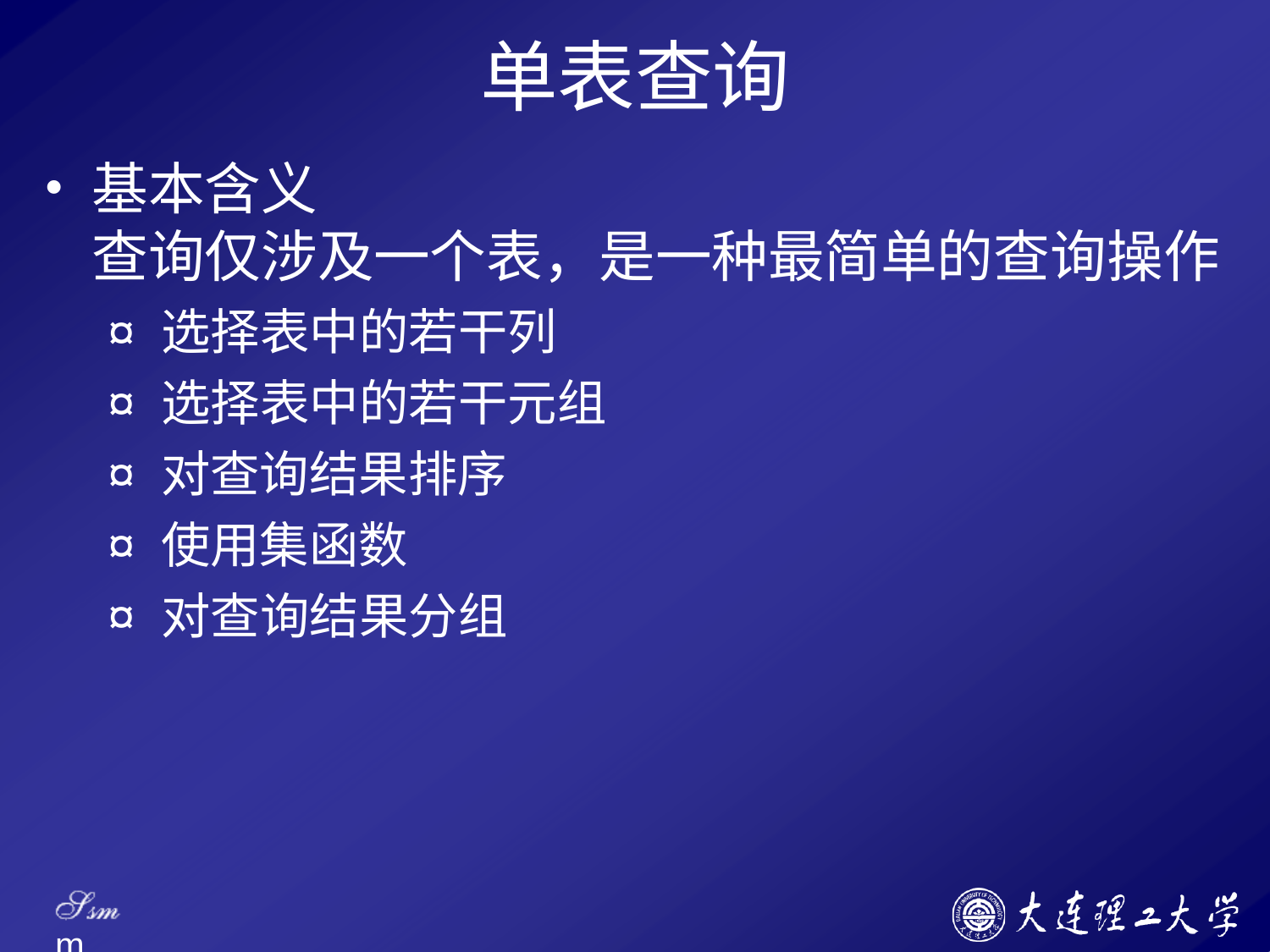

# 单表查询
基本含义
查询仅涉及一个表，是一种最简单的查询操作
¤ 选择表中的若干列
¤ 选择表中的若干元组
¤ 对查询结果排序
¤ 使用集函数
¤ 对查询结果分组

Ssm